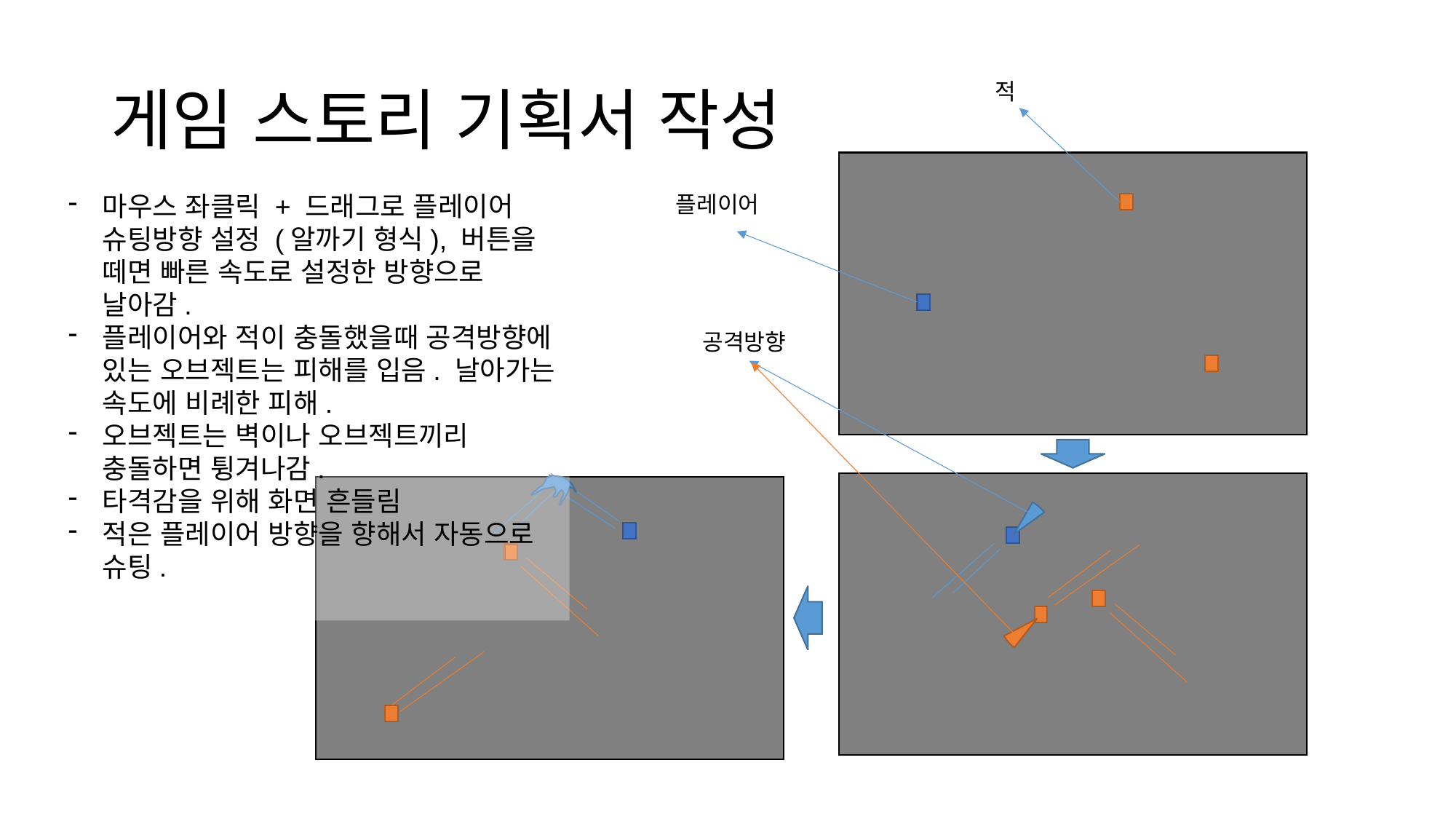

# 게임 스토리 기획서 작성
적

마우스 좌클릭 + 드래그로 플레이어 슈팅방향 설정 (알까기 형식), 버튼을 떼면 빠른 속도로 설정한 방향으로 날아감.
플레이어와 적이 충돌했을때 공격방향에 있는 오브젝트는 피해를 입음. 날아가는 속도에 비례한 피해.
오브젝트는 벽이나 오브젝트끼리 충돌하면 튕겨나감.
타격감을 위해 화면 흔들림
적은 플레이어 방향을 향해서 자동으로 슈팅.

플레이어

공격방향